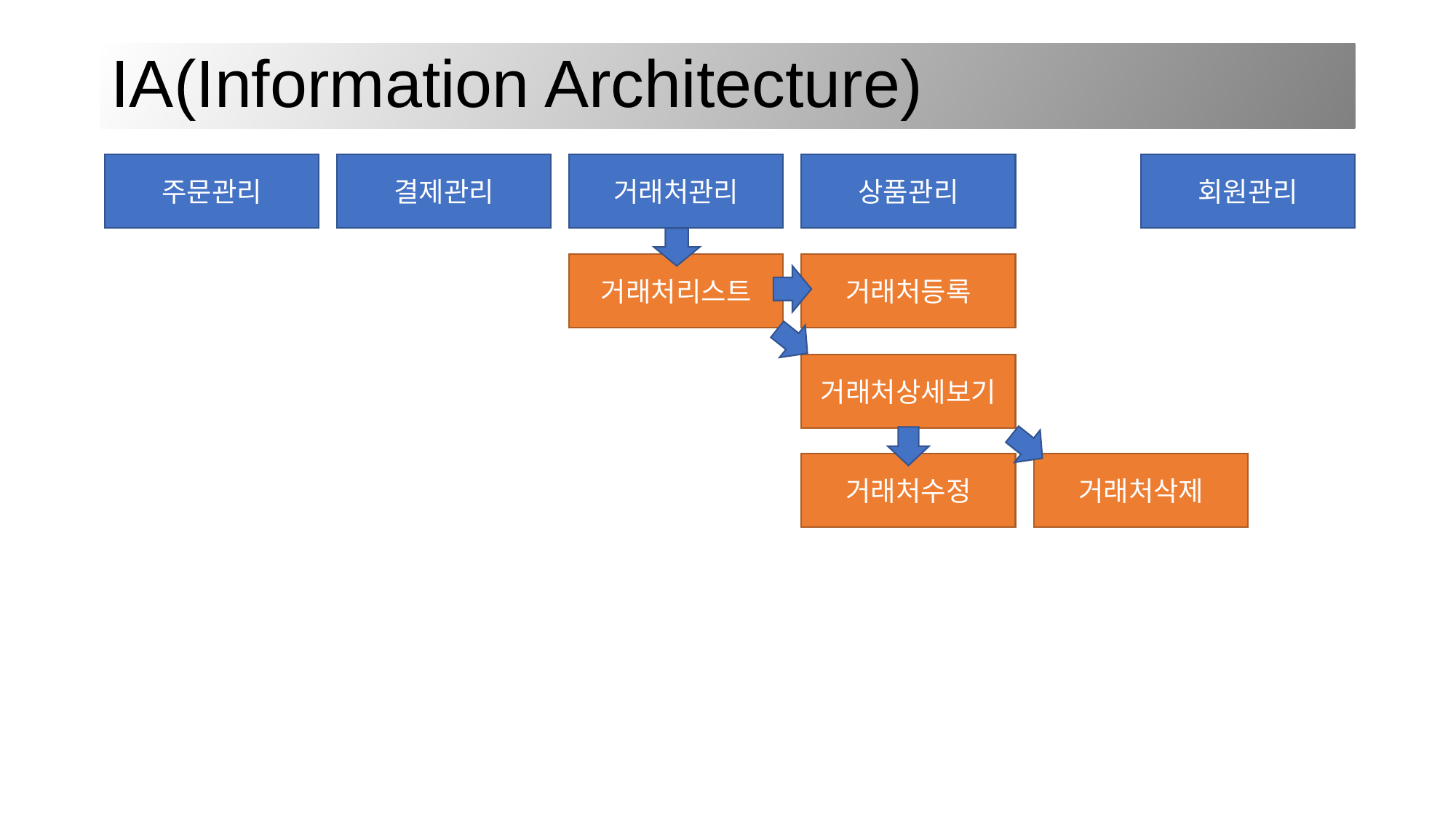

# IA(Information Architecture)
주문관리
결제관리
거래처관리
상품관리
회원관리

거래처리스트
거래처등록

거래처상세보기

거래처수정
거래처삭제